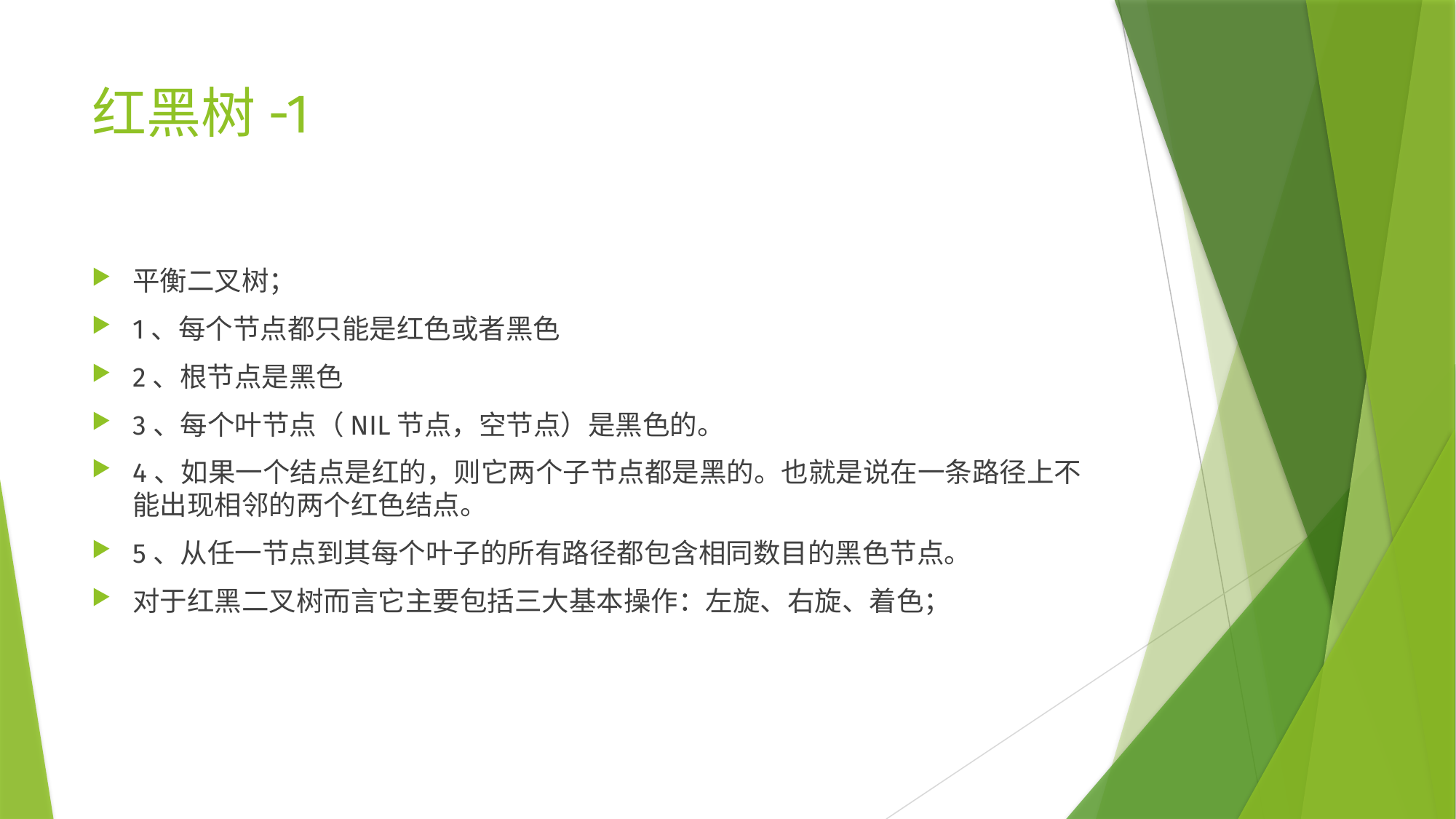

# 红黑树-1
平衡二叉树；
1、每个节点都只能是红色或者黑色
2、根节点是黑色
3、每个叶节点（NIL节点，空节点）是黑色的。
4、如果一个结点是红的，则它两个子节点都是黑的。也就是说在一条路径上不能出现相邻的两个红色结点。
5、从任一节点到其每个叶子的所有路径都包含相同数目的黑色节点。
对于红黑二叉树而言它主要包括三大基本操作：左旋、右旋、着色；